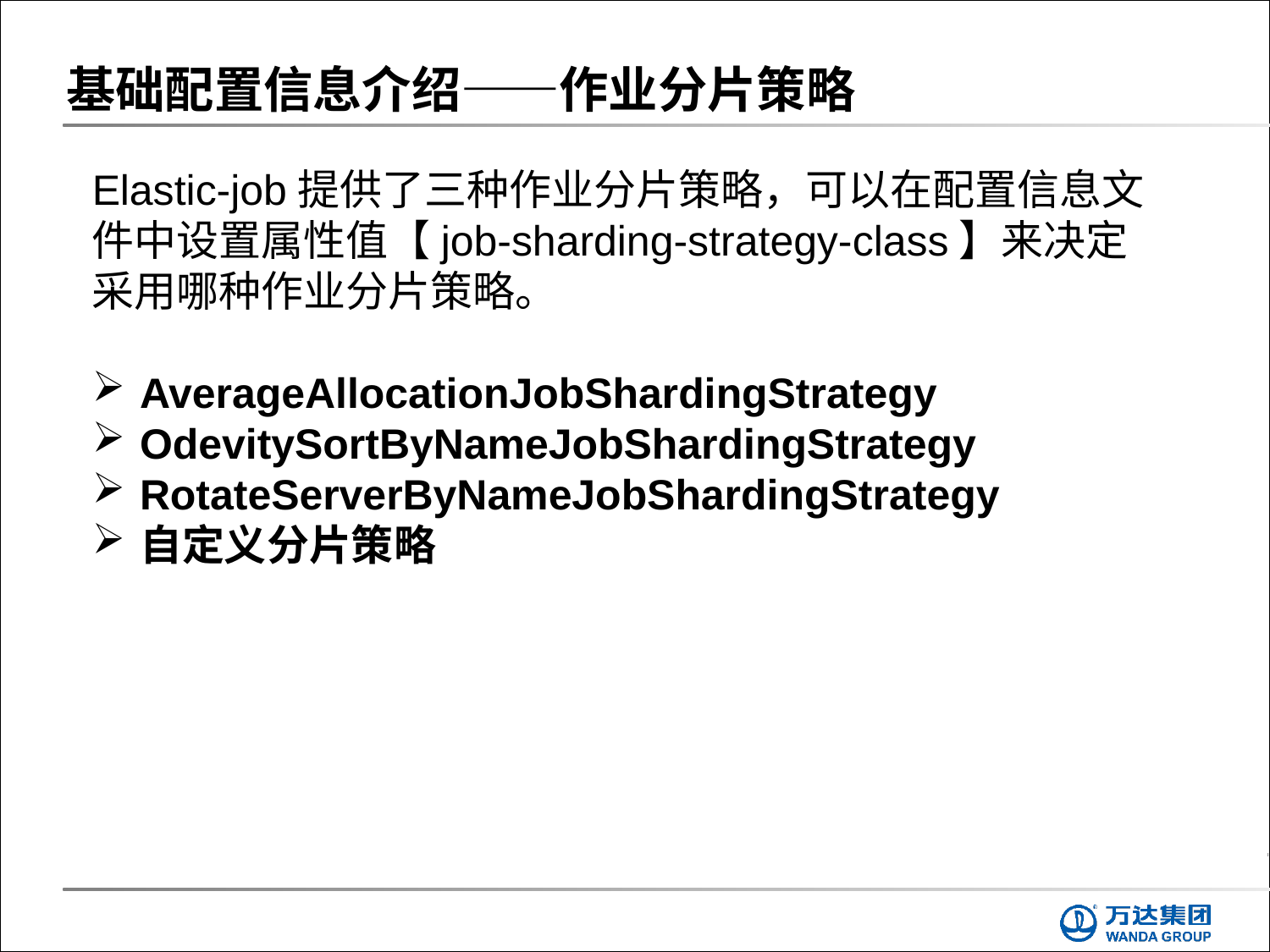

# 基础配置信息介绍——作业分片策略
Elastic-job提供了三种作业分片策略，可以在配置信息文件中设置属性值【job-sharding-strategy-class】来决定采用哪种作业分片策略。

AverageAllocationJobShardingStrategy
OdevitySortByNameJobShardingStrategy
RotateServerByNameJobShardingStrategy
自定义分片策略